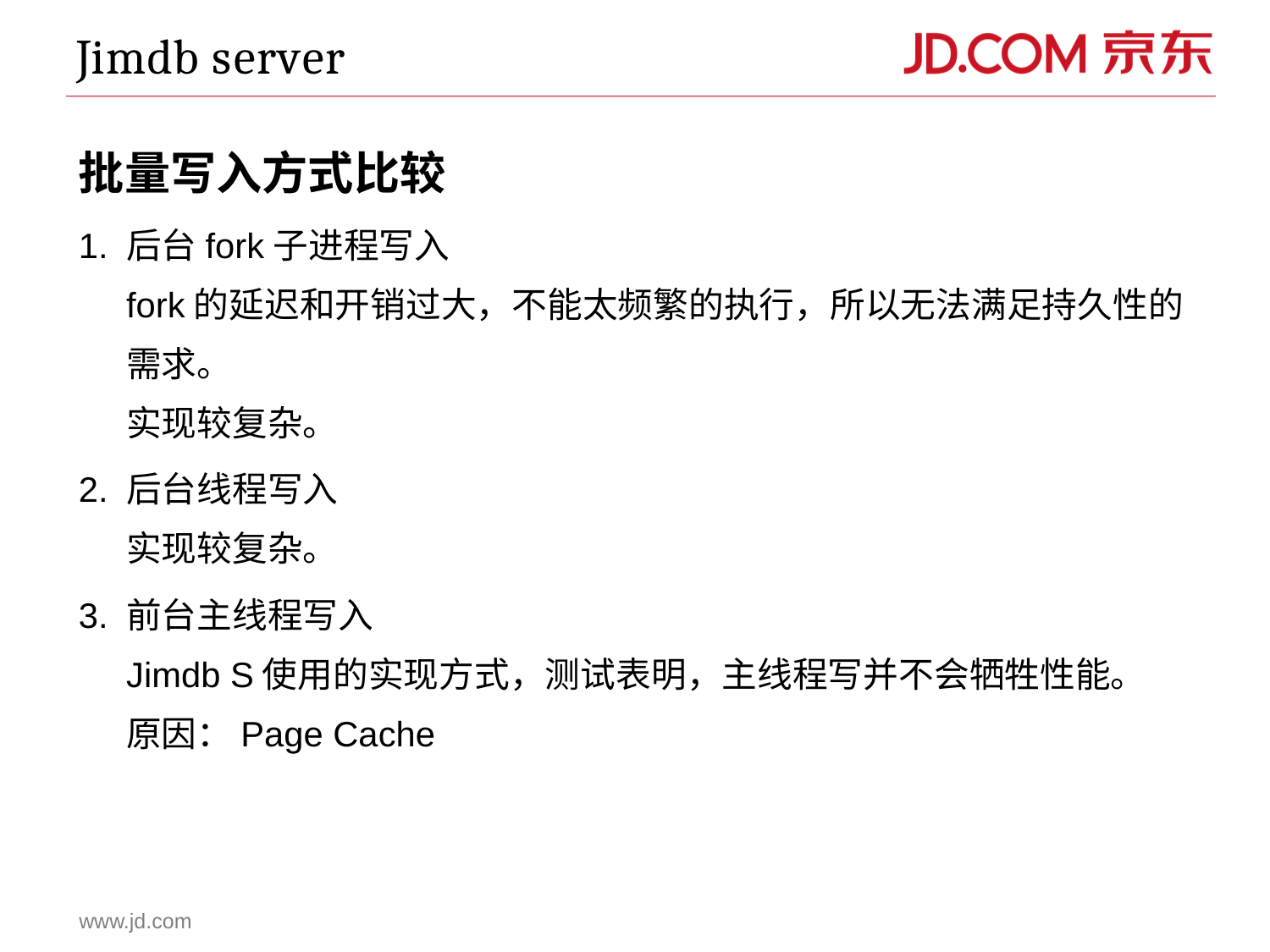

Jimdb server
批量写入方式比较
后台fork子进程写入
fork的延迟和开销过大，不能太频繁的执行，所以无法满足持久性的需求。
实现较复杂。
后台线程写入
实现较复杂。
前台主线程写入
Jimdb S使用的实现方式，测试表明，主线程写并不会牺牲性能。
原因：Page Cache